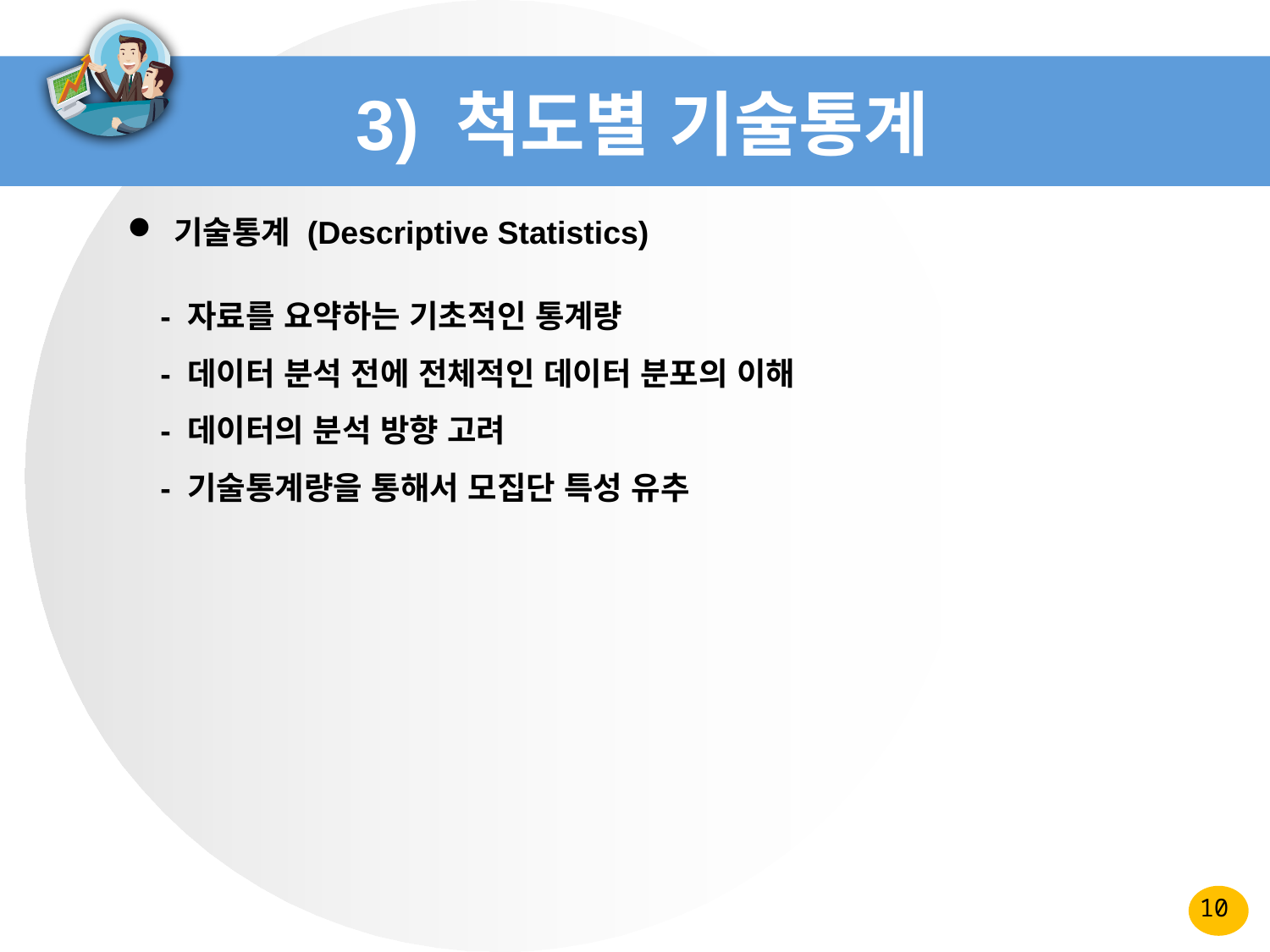

# 3) 척도별 기술통계
 기술통계 (Descriptive Statistics)
  - 자료를 요약하는 기초적인 통계량
  - 데이터 분석 전에 전체적인 데이터 분포의 이해
  - 데이터의 분석 방향 고려
  - 기술통계량을 통해서 모집단 특성 유추
10